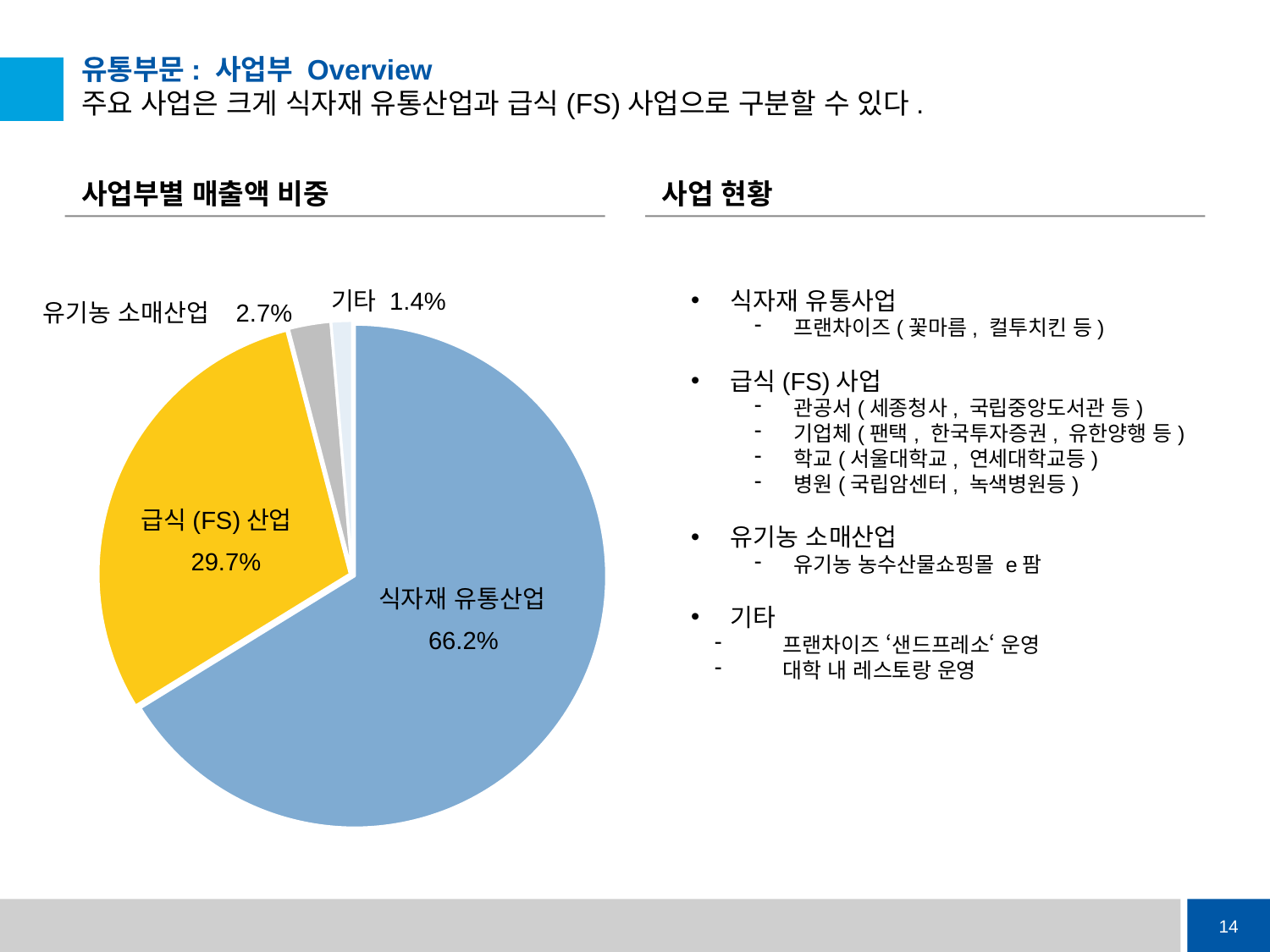

# 유통부문: 사업부 Overview 주요 사업은 크게 식자재 유통산업과 급식(FS)사업으로 구분할 수 있다.
사업부별 매출액 비중
사업 현황

기타 1.4%
식자재 유통사업
프랜차이즈(꽃마름, 컬투치킨 등)

급식(FS)사업
관공서(세종청사, 국립중앙도서관 등)
기업체(팬택, 한국투자증권, 유한양행 등)
학교(서울대학교, 연세대학교등)
병원(국립암센터, 녹색병원등)

유기농 소매산업
유기농 농수산물쇼핑몰 e팜

기타
    프랜차이즈 ‘샌드프레소‘ 운영
    대학 내 레스토랑 운영
유기농 소매산업
2.7%

### Chart

| Category |  |
|---|---|
| 식자재 유통산업 | 2450.0 |
| FS(급식)사업 | 1100.0 |
| 유기농소매사업(e팜) | 100.0 |
| 기타 | 50.0 |
급식(FS)산업
29.7%
식자재 유통산업
66.2%